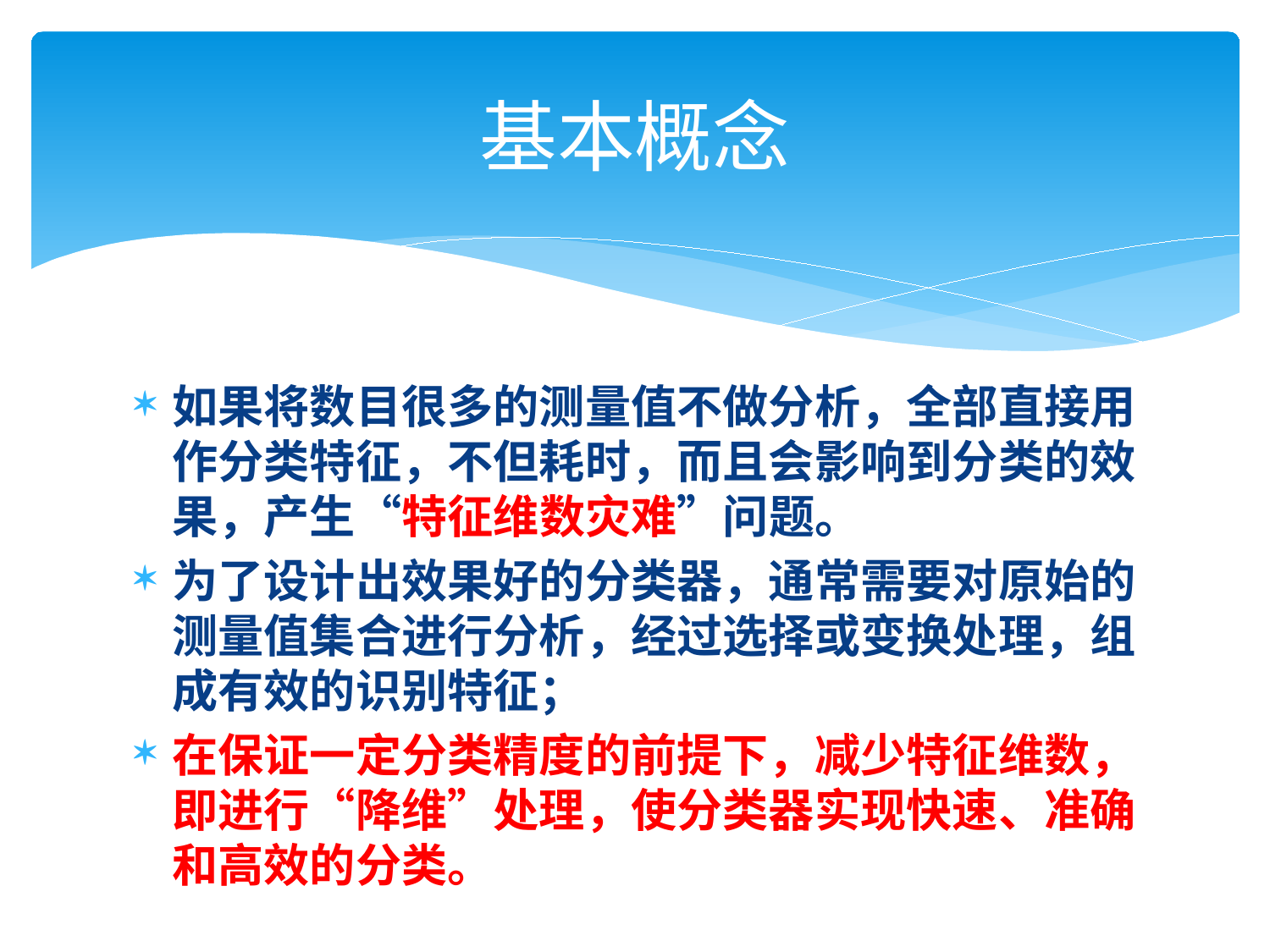

# 基本概念
如果将数目很多的测量值不做分析，全部直接用作分类特征，不但耗时，而且会影响到分类的效果，产生“特征维数灾难”问题。
为了设计出效果好的分类器，通常需要对原始的测量值集合进行分析，经过选择或变换处理，组成有效的识别特征；
在保证一定分类精度的前提下，减少特征维数，即进行“降维”处理，使分类器实现快速、准确和高效的分类。